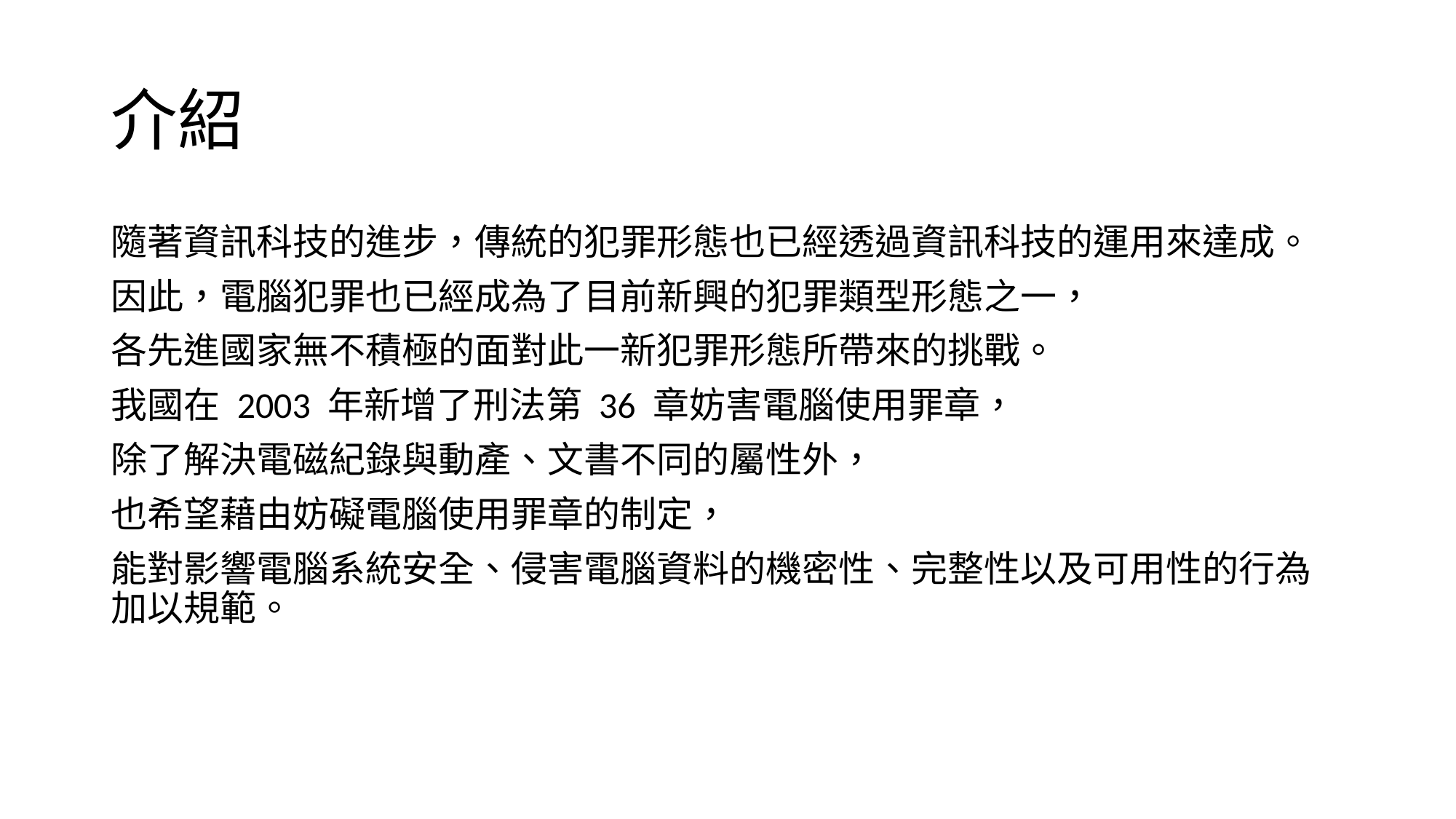

# 介紹
隨著資訊科技的進步，傳統的犯罪形態也已經透過資訊科技的運用來達成。
因此，電腦犯罪也已經成為了目前新興的犯罪類型形態之一，
各先進國家無不積極的面對此一新犯罪形態所帶來的挑戰。
我國在 2003 年新增了刑法第 36 章妨害電腦使用罪章，
除了解決電磁紀錄與動產、文書不同的屬性外，
也希望藉由妨礙電腦使用罪章的制定，
能對影響電腦系統安全、侵害電腦資料的機密性、完整性以及可用性的行為加以規範。